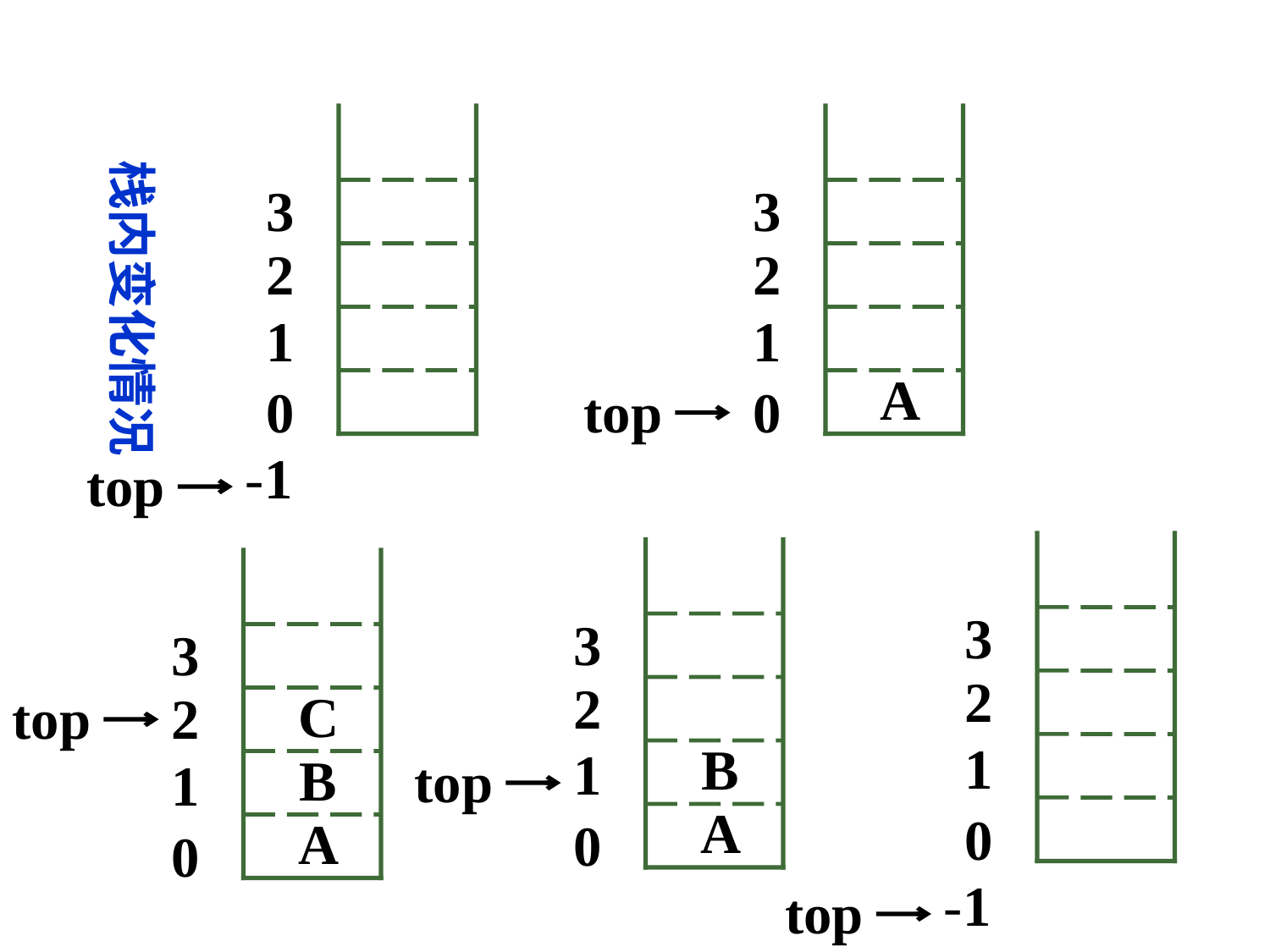

3
2
1
0
top

-1

3

2

1

top
0

A

栈内变化情况

3
2
1
0
top

-1

3
2
top

1
B
0
A

3
top

2
C
B
A
1
0